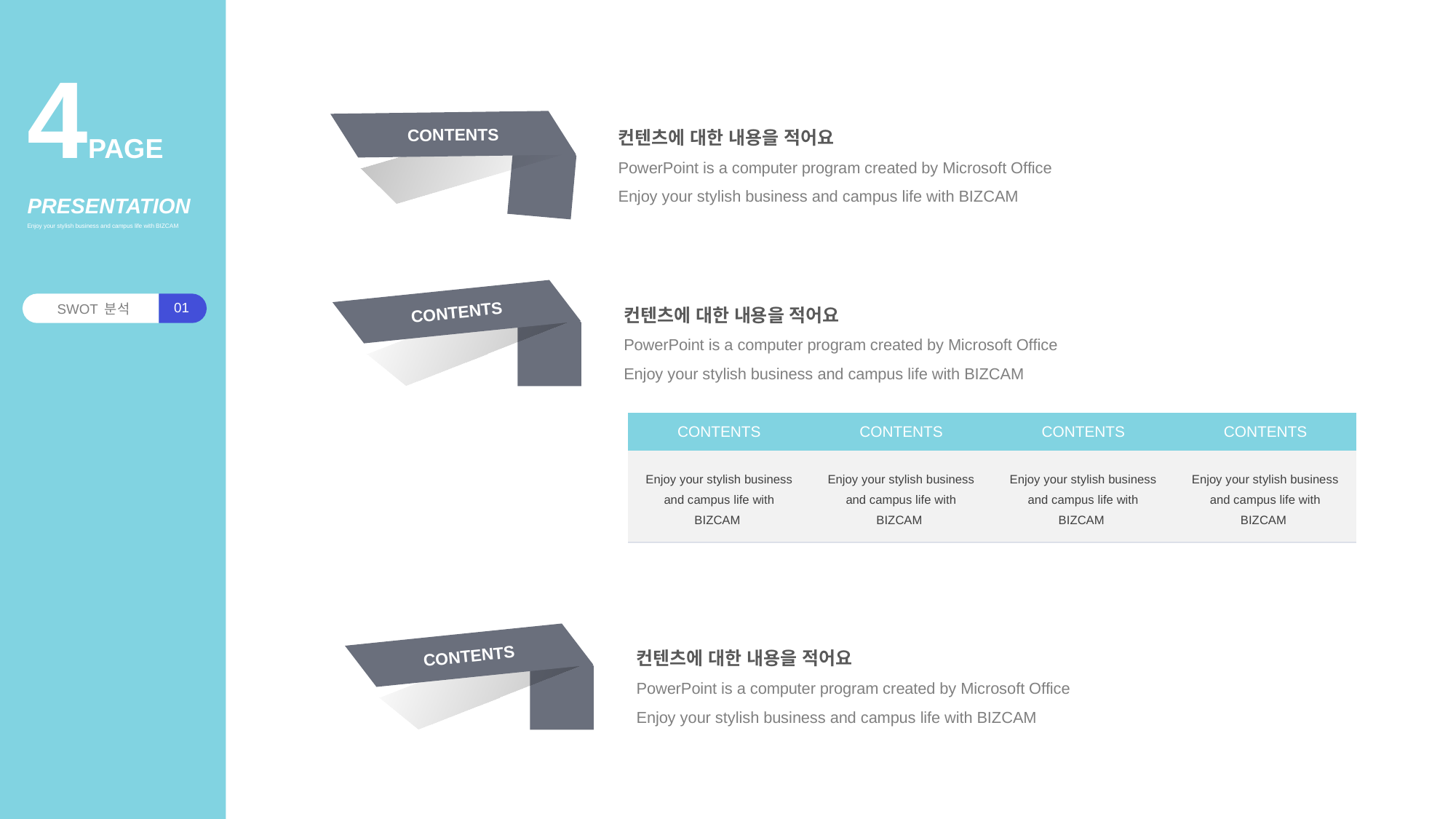

4PAGE
PRESENTATION
Enjoy your stylish business and campus life with BIZCAM
컨텐츠에 대한 내용을 적어요
PowerPoint is a computer program created by Microsoft Office
Enjoy your stylish business and campus life with BIZCAM
CONTENTS

컨텐츠에 대한 내용을 적어요
PowerPoint is a computer program created by Microsoft Office
Enjoy your stylish business and campus life with BIZCAM

CONTENTS

01
SWOT 분석
| CONTENTS | CONTENTS | CONTENTS | CONTENTS |
| --- | --- | --- | --- |
| Enjoy your stylish business and campus life with BIZCAM | Enjoy your stylish business and campus life with BIZCAM | Enjoy your stylish business and campus life with BIZCAM | Enjoy your stylish business and campus life with BIZCAM |
컨텐츠에 대한 내용을 적어요
PowerPoint is a computer program created by Microsoft Office
Enjoy your stylish business and campus life with BIZCAM
CONTENTS